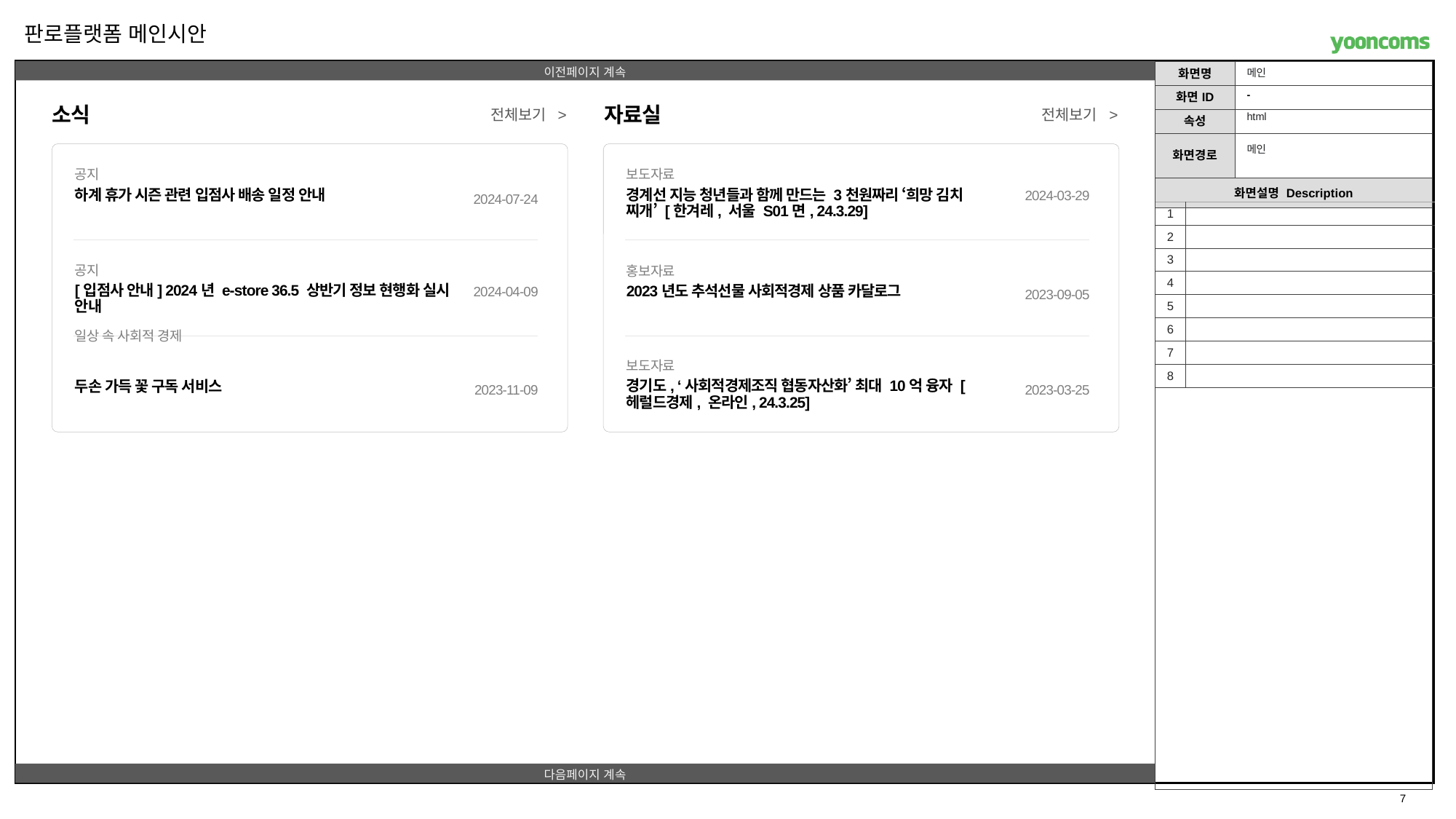

판로플랫폼 메인시안
메인
-
소식
자료실
전체보기  >
전체보기  >
html
메인

공지
보도자료
하계 휴가 시즌 관련 입점사 배송 일정 안내
경계선 지능 청년들과 함께 만드는 3천원짜리 ‘희망 김치
찌개’ [한겨레, 서울 S01면, 24.3.29]
2024-03-29
2024-07-24
| 1 |  |
| --- | --- |
| 2 |  |
| 3 |  |
| 4 |  |
| 5 |  |
| 6 |  |
| 7 |  |
| 8 |  |
공지
홍보자료
[입점사 안내] 2024년 e-store 36.5 상반기 정보 현행화 실시 안내
2023년도 추석선물 사회적경제 상품 카달로그
2024-04-09
2023-09-05
일상 속 사회적 경제
보도자료
경기도, ‘사회적경제조직 협동자산화’ 최대 10억 융자 [헤럴드경제, 온라인, 24.3.25]
두손 가득 꽃 구독 서비스
2023-11-09
2023-03-25